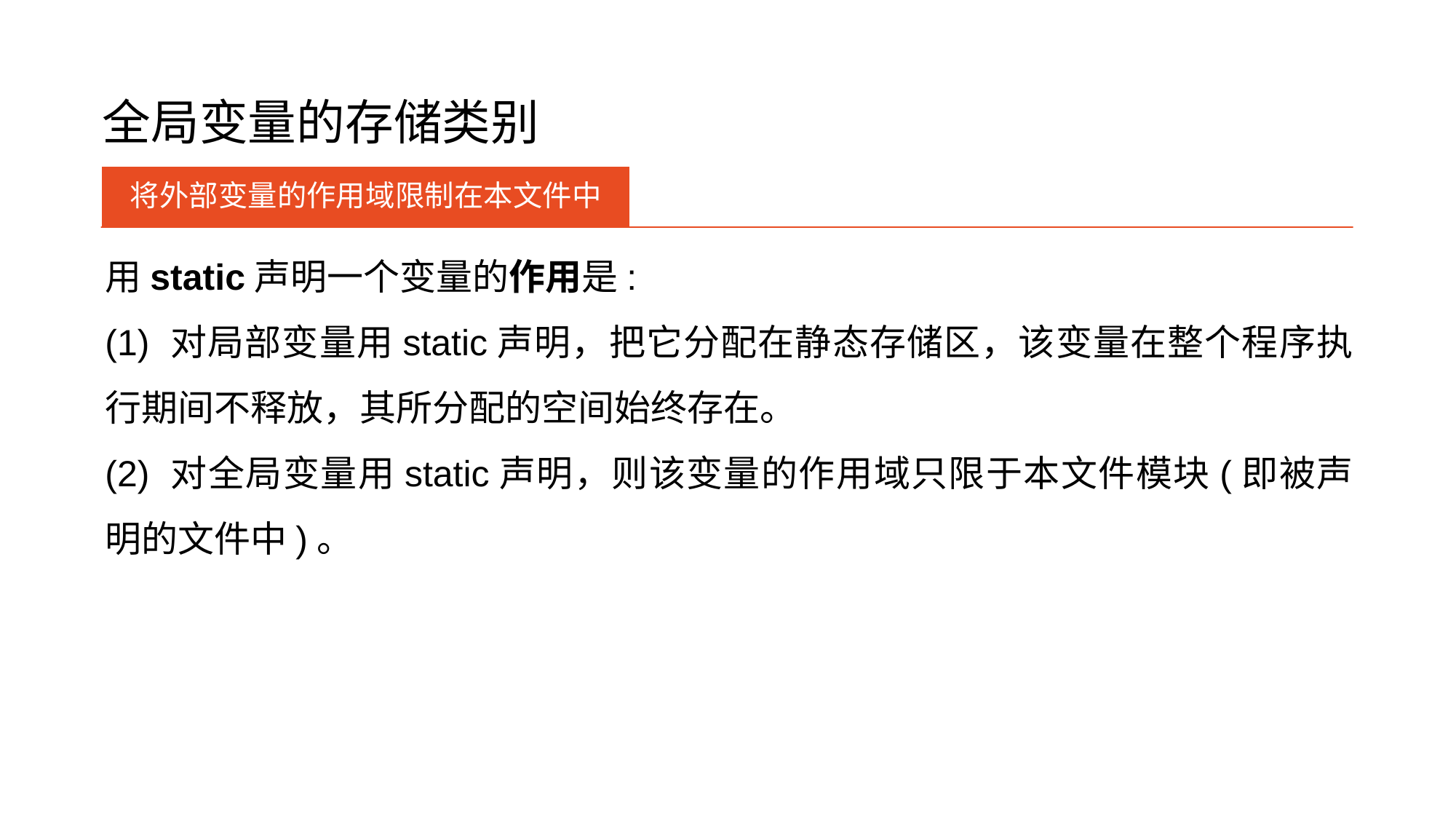

# 全局变量的存储类别
将外部变量的作用域限制在本文件中
用static声明一个变量的作用是:
(1) 对局部变量用static声明，把它分配在静态存储区，该变量在整个程序执行期间不释放，其所分配的空间始终存在。
(2) 对全局变量用static声明，则该变量的作用域只限于本文件模块(即被声明的文件中)。